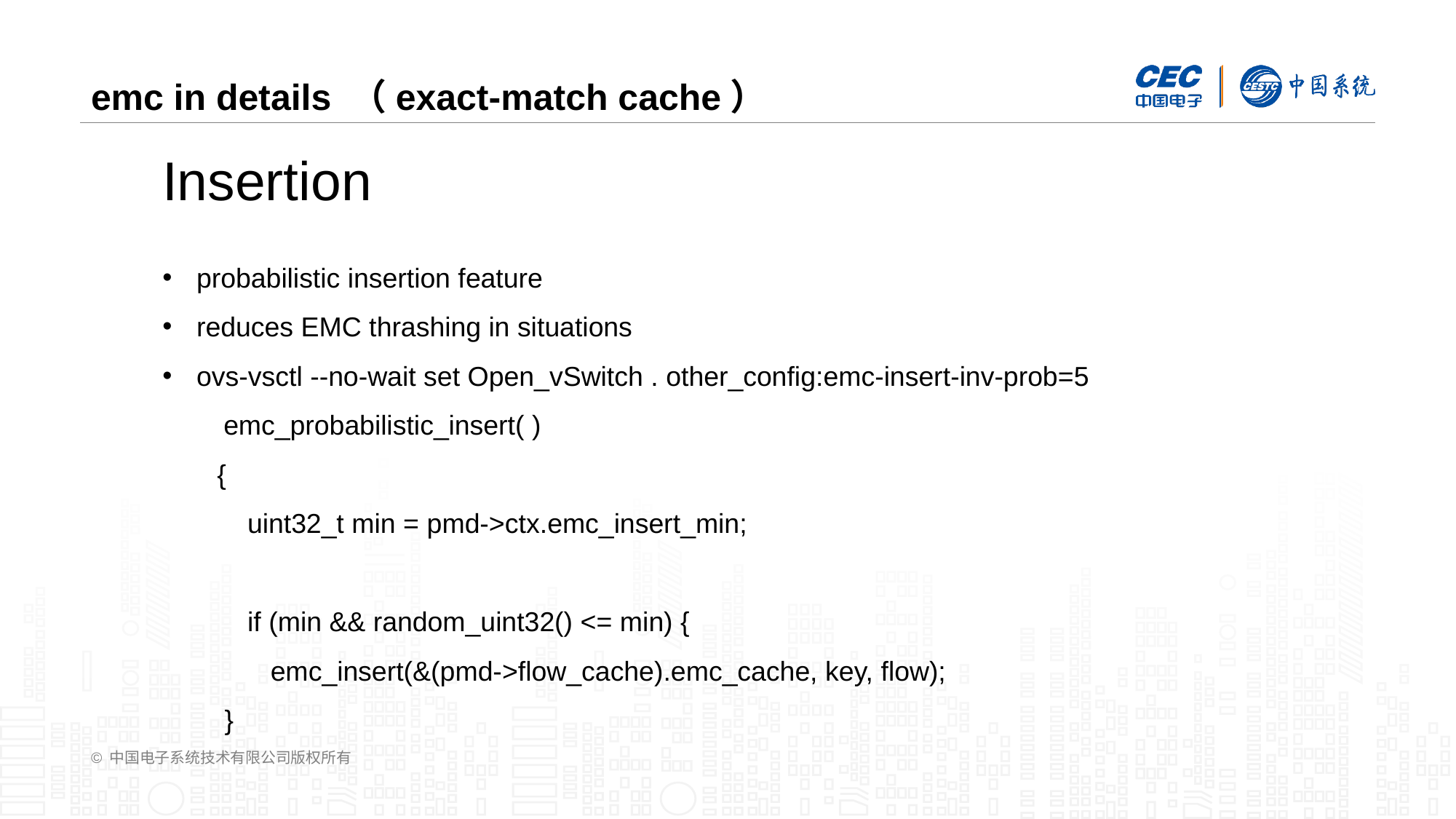

# emc in details （exact-match cache）
Insertion

probabilistic insertion feature
reduces EMC thrashing in situations
ovs-vsctl --no-wait set Open_vSwitch . other_config:emc-insert-inv-prob=5
        emc_probabilistic_insert( )
{
    uint32_t min = pmd->ctx.emc_insert_min;

    if (min && random_uint32() <= min) {
       emc_insert(&(pmd->flow_cache).emc_cache, key, flow);
 }

© 中国电子系统技术有限公司版权所有
11